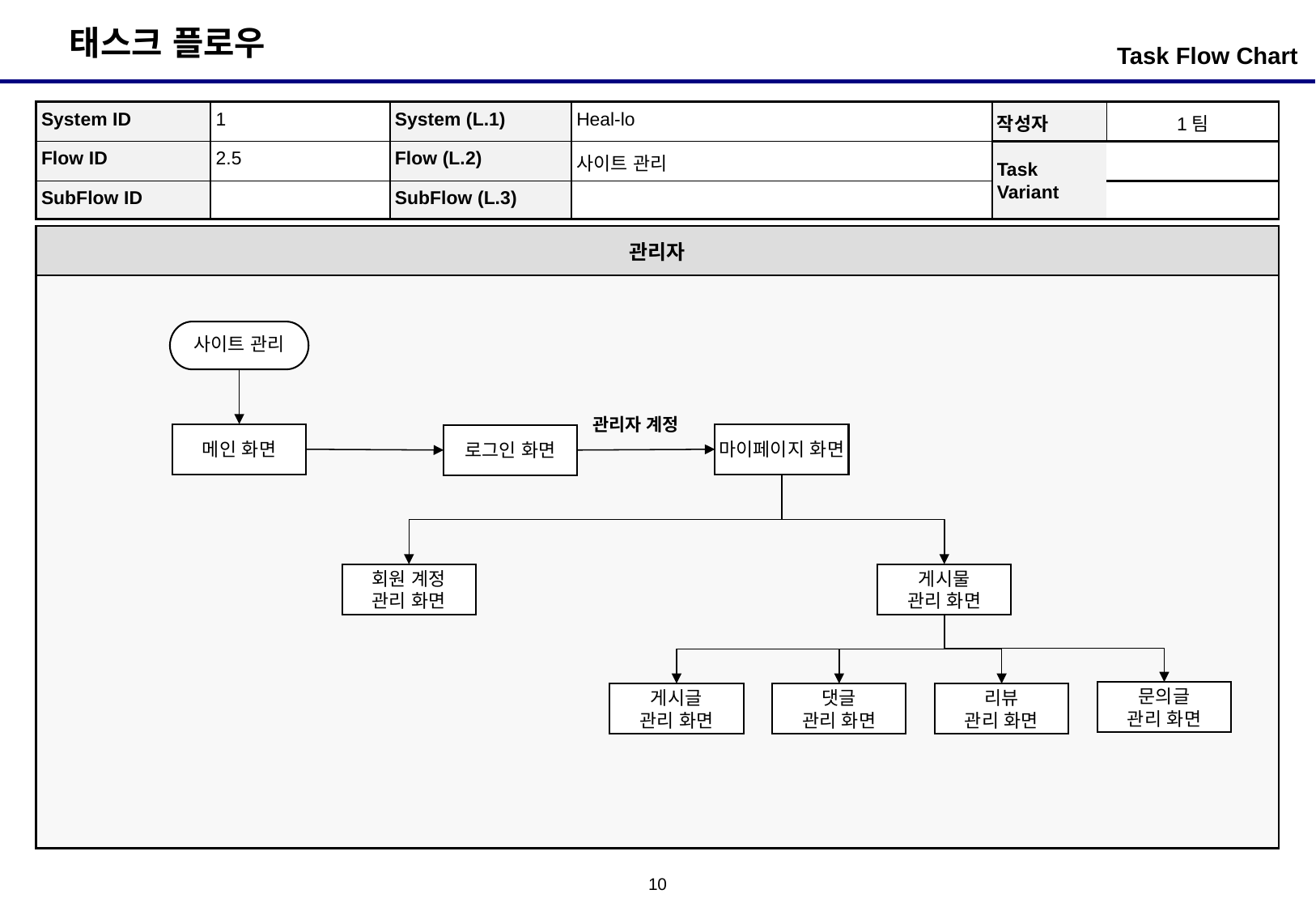

Task Flow Chart
| System ID | 1 | System (L.1) | Heal-lo | 작성자 | 1팀 |
| --- | --- | --- | --- | --- | --- |
| Flow ID | 2.5 | Flow (L.2) | 사이트 관리 | Task Variant |  |
| SubFlow ID |  | SubFlow (L.3) |  |  |  |
| 관리자 |
| --- |
|  |
사이트 관리
관리자 계정
메인 화면
마이페이지 화면
로그인 화면
회원 계정
관리 화면
게시물
관리 화면
문의글
관리 화면
게시글
관리 화면
댓글
관리 화면
리뷰
관리 화면